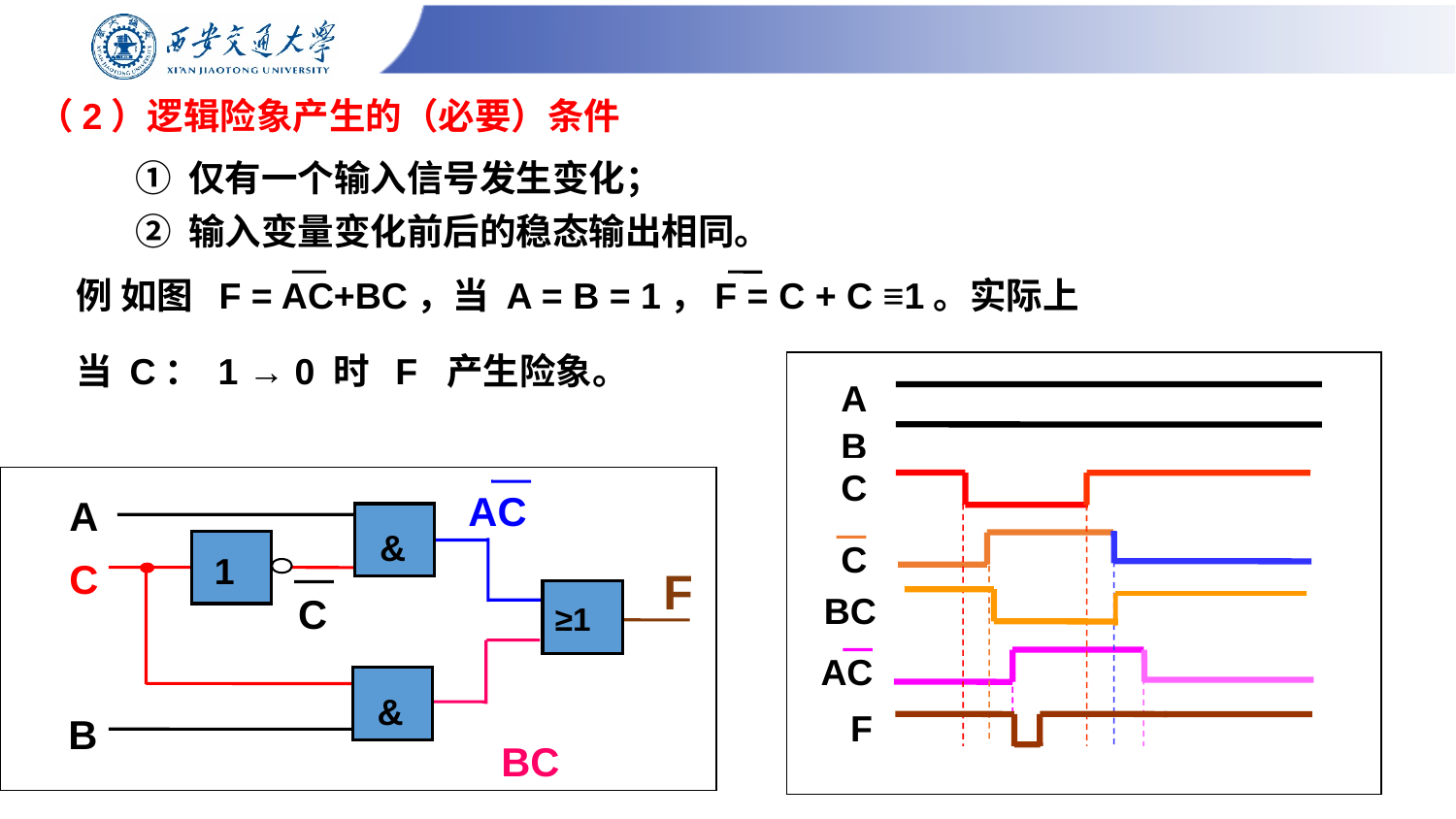

# （2）逻辑险象产生的（必要）条件
① 仅有一个输入信号发生变化；
② 输入变量变化前后的稳态输出相同。

   例 如图  F = AC+BC，当 A = B = 1，F = C + C ≡1。实际上

   当 C： 1 → 0 时  F  产生险象。

A

B

C

C

BC

AC

F

AC

A

&

1

C
F

≥1
C

&

B

BC